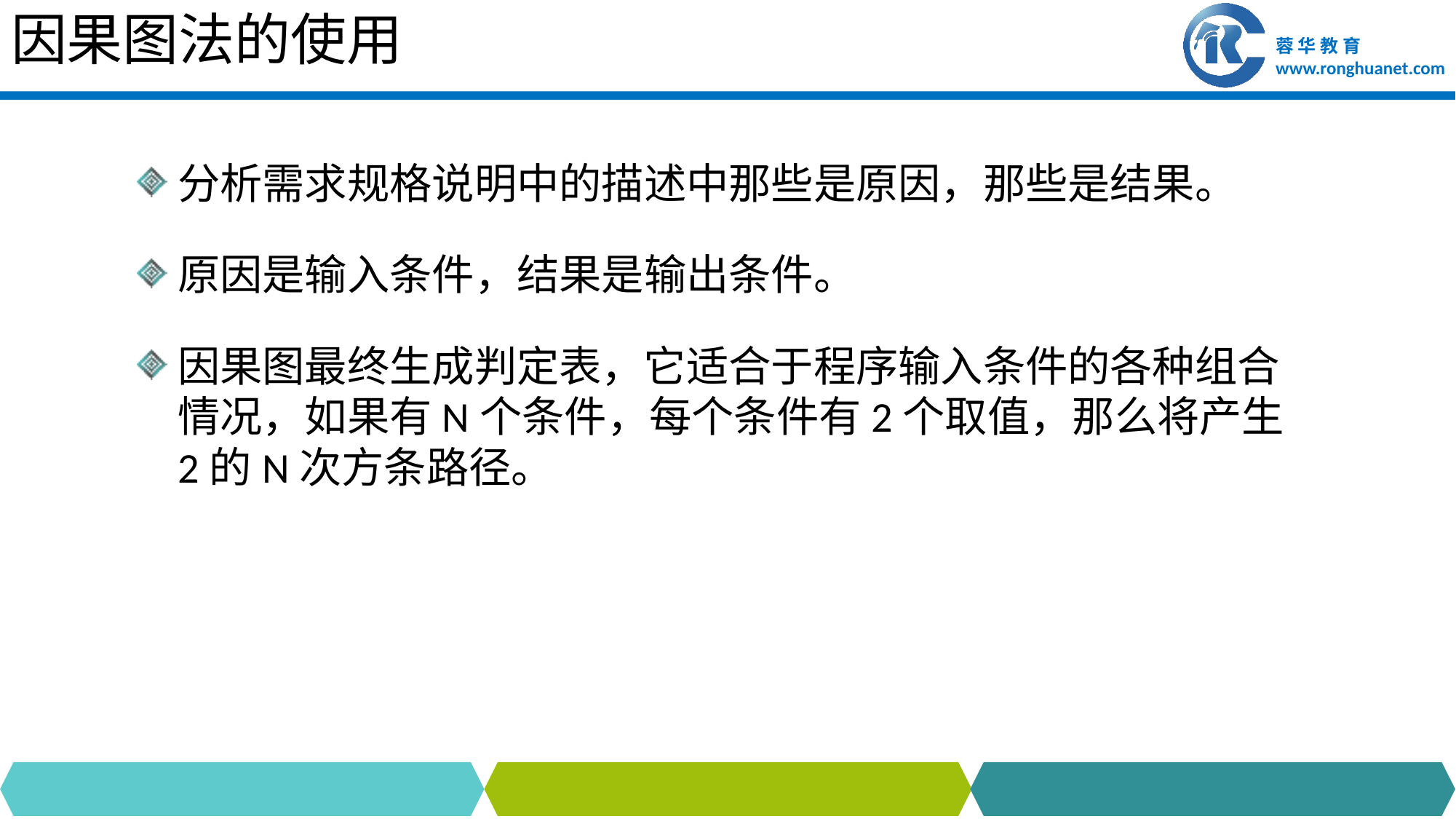

# 因果图法的使用
分析需求规格说明中的描述中那些是原因，那些是结果。

原因是输入条件，结果是输出条件。

因果图最终生成判定表，它适合于程序输入条件的各种组合情况，如果有N个条件，每个条件有2个取值，那么将产生2的N次方条路径。